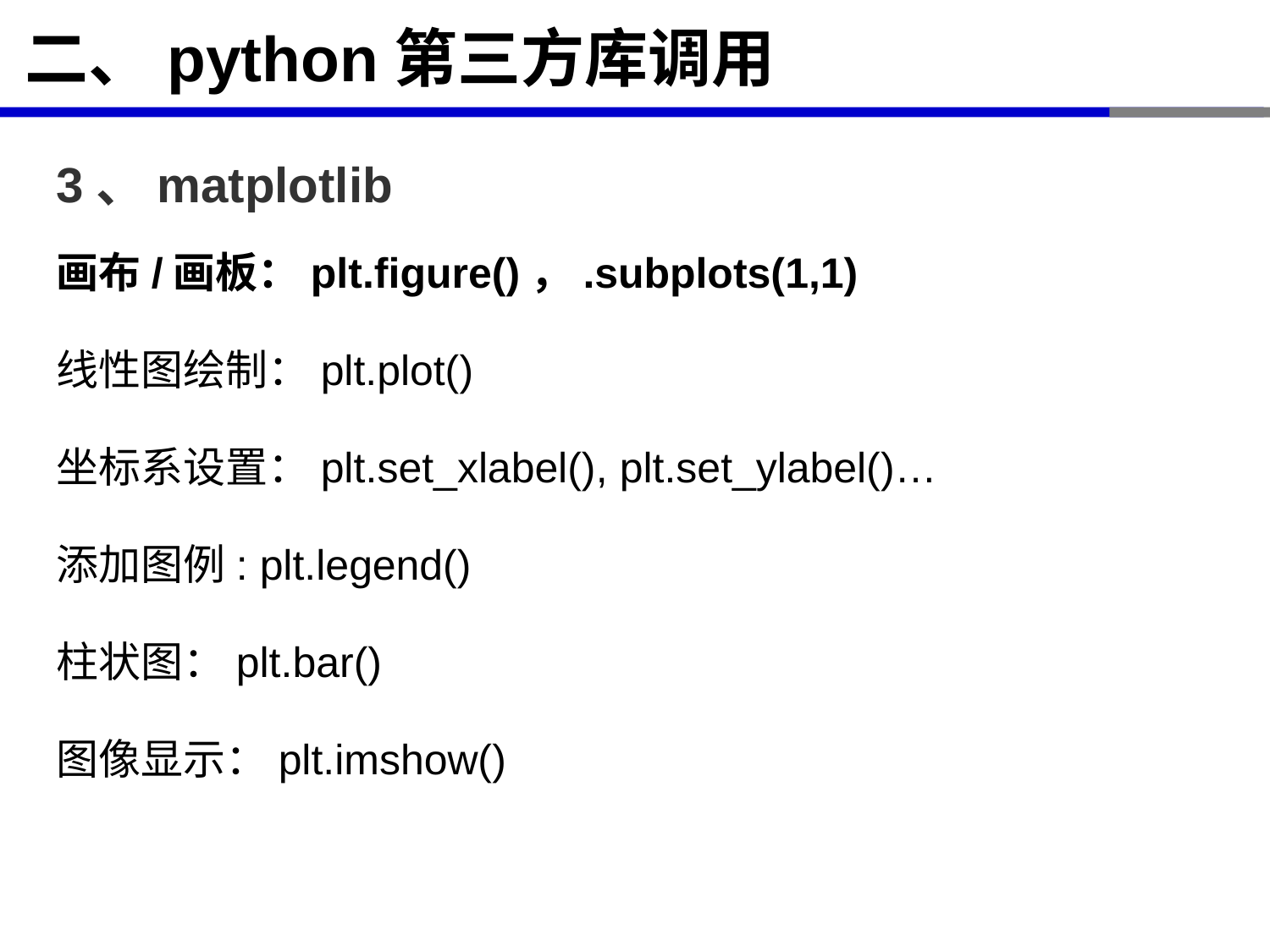

# 二、python第三方库调用
3、matplotlib
画布/画板：plt.figure()，.subplots(1,1)
线性图绘制：plt.plot()
坐标系设置：plt.set_xlabel(), plt.set_ylabel()…
添加图例: plt.legend()
柱状图：plt.bar()
图像显示：plt.imshow()